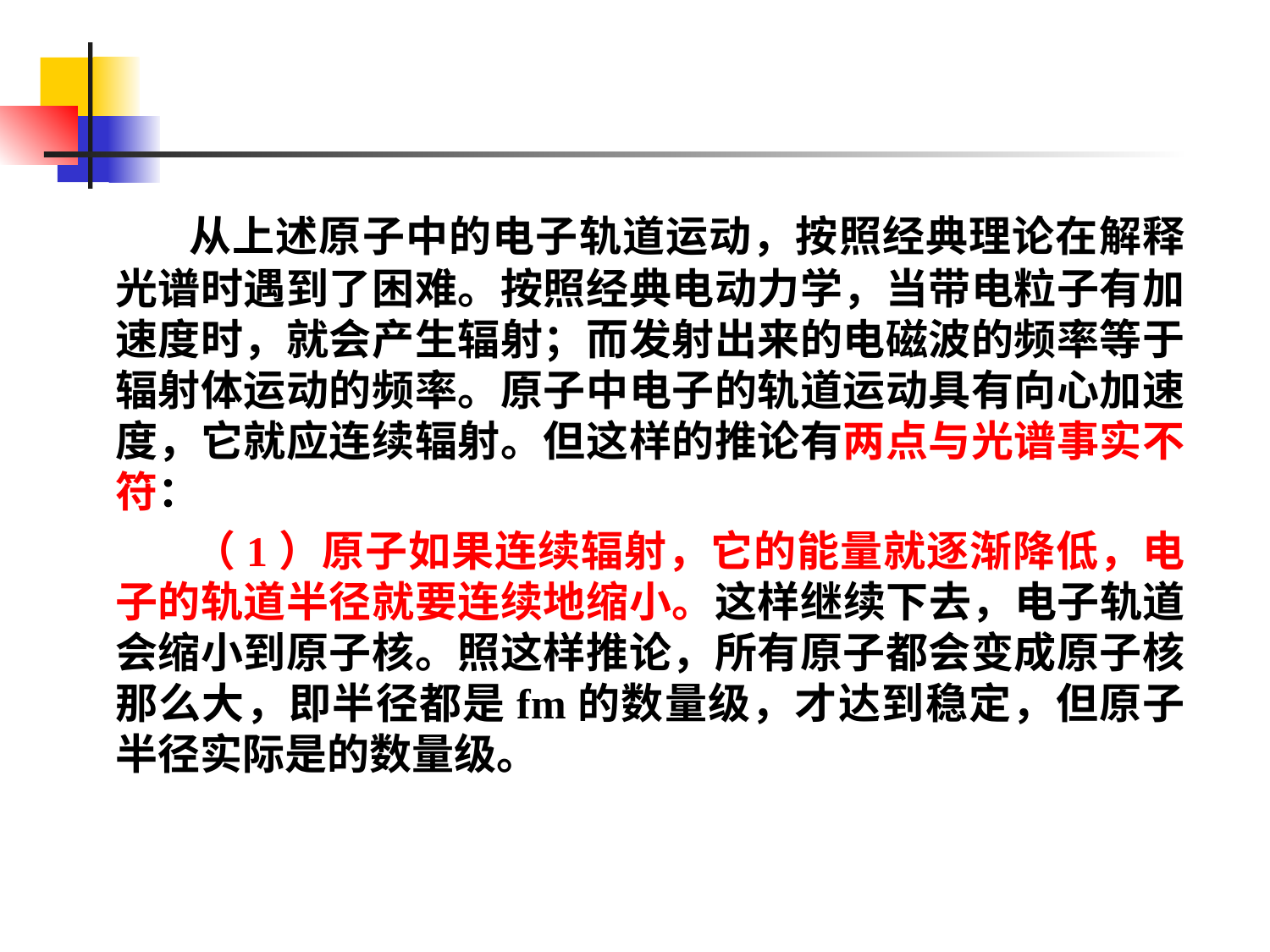

从上述原子中的电子轨道运动，按照经典理论在解释光谱时遇到了困难。按照经典电动力学，当带电粒子有加速度时，就会产生辐射；而发射出来的电磁波的频率等于辐射体运动的频率。原子中电子的轨道运动具有向心加速度，它就应连续辐射。但这样的推论有两点与光谱事实不符：
           （1）原子如果连续辐射，它的能量就逐渐降低，电子的轨道半径就要连续地缩小。这样继续下去，电子轨道会缩小到原子核。照这样推论，所有原子都会变成原子核那么大，即半径都是fm的数量级，才达到稳定，但原子半径实际是的数量级。